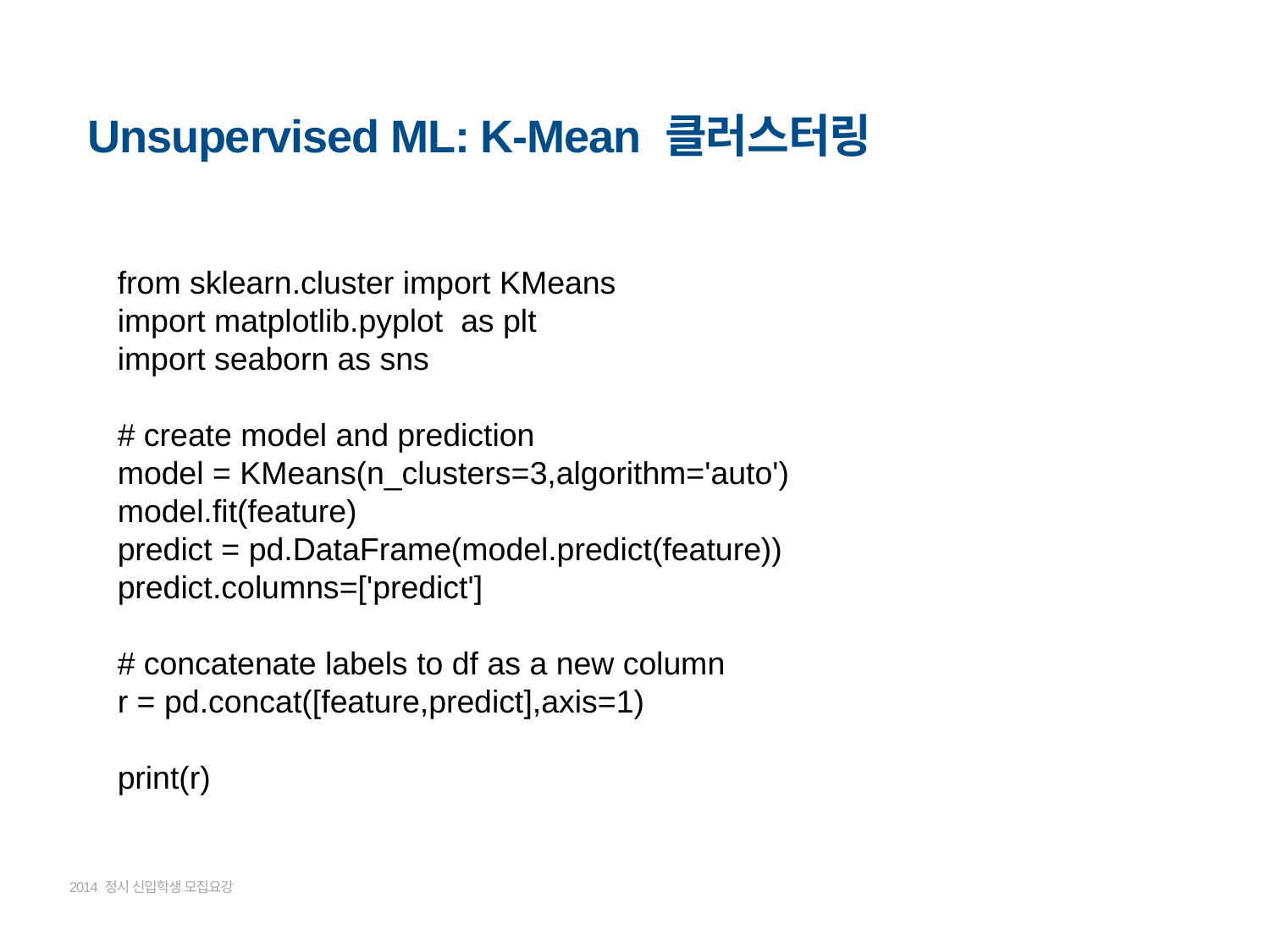

Unsupervised ML: K-Mean 클러스터링
from sklearn.cluster import KMeans
import matplotlib.pyplot  as plt
import seaborn as sns

# create model and prediction
model = KMeans(n_clusters=3,algorithm='auto')
model.fit(feature)
predict = pd.DataFrame(model.predict(feature))
predict.columns=['predict']

# concatenate labels to df as a new column
r = pd.concat([feature,predict],axis=1)

print(r)

2014 정시 신입학생 모집요강